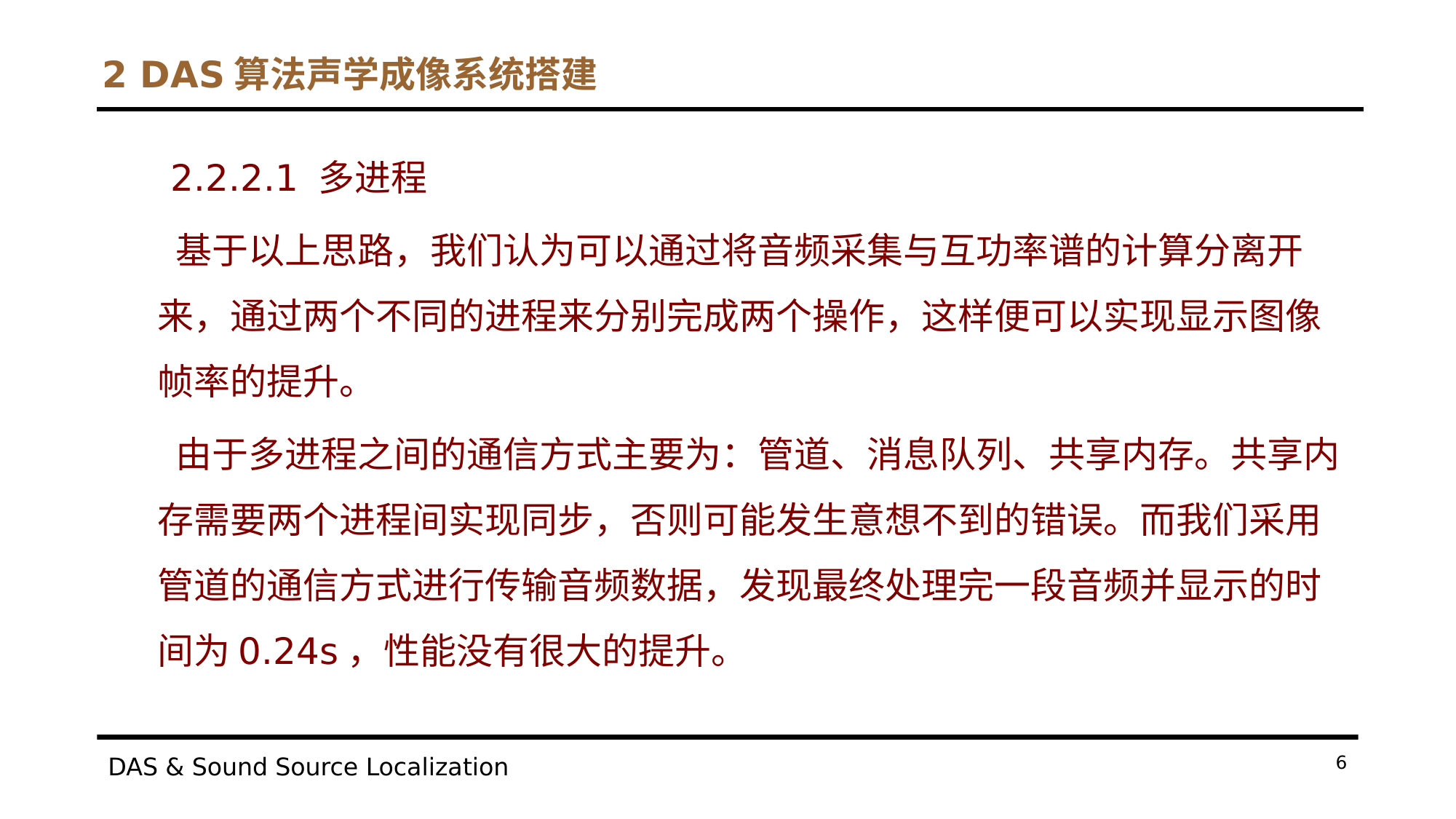

# 2 DAS算法声学成像系统搭建
      2.2.2.1 多进程
        基于以上思路，我们认为可以通过将音频采集与互功率谱的计算分离开    来，通过两个不同的进程来分别完成两个操作，这样便可以实现显示图像帧率的提升。
        由于多进程之间的通信方式主要为：管道、消息队列、共享内存。共享内存需要两个进程间实现同步，否则可能发生意想不到的错误。而我们采用管道的通信方式进行传输音频数据，发现最终处理完一段音频并显示的时间为0.24s，性能没有很大的提升。
6
DAS & Sound Source Localization